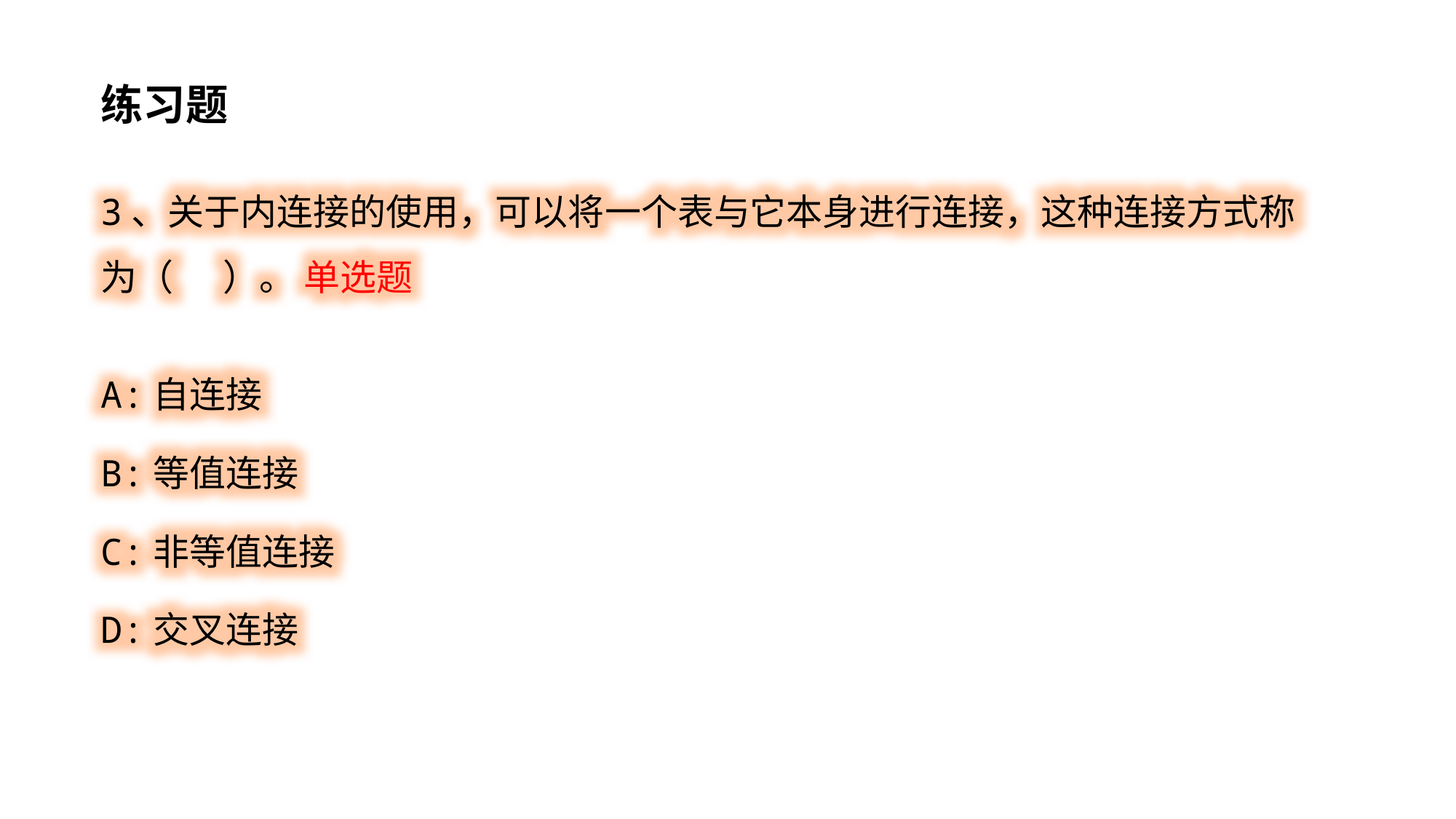

练习题
3、关于内连接的使用，可以将一个表与它本身进行连接，这种连接方式称为（      ）。 单选题

A:自连接

B:等值连接

C:非等值连接

D:交叉连接